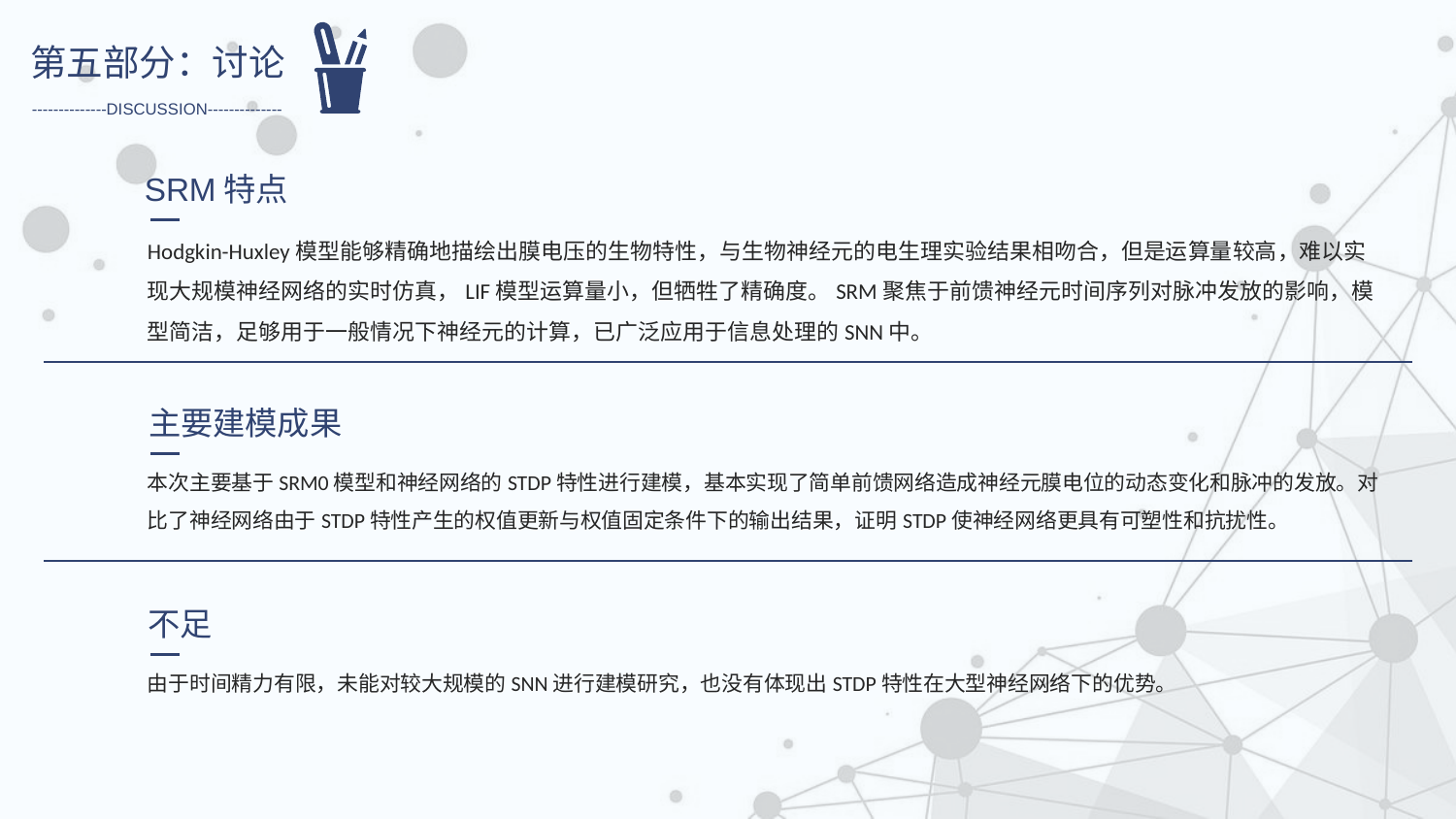

第五部分：讨论
--------------DISCUSSION--------------
SRM特点
Hodgkin-Huxley模型能够精确地描绘出膜电压的生物特性，与生物神经元的电生理实验结果相吻合，但是运算量较高，难以实现大规模神经网络的实时仿真，LIF模型运算量小，但牺牲了精确度。SRM聚焦于前馈神经元时间序列对脉冲发放的影响，模型简洁，足够用于一般情况下神经元的计算，已广泛应用于信息处理的SNN中。
主要建模成果
本次主要基于SRM0模型和神经网络的STDP特性进行建模，基本实现了简单前馈网络造成神经元膜电位的动态变化和脉冲的发放。对比了神经网络由于STDP特性产生的权值更新与权值固定条件下的输出结果，证明STDP使神经网络更具有可塑性和抗扰性。
不足
由于时间精力有限，未能对较大规模的SNN进行建模研究，也没有体现出STDP特性在大型神经网络下的优势。